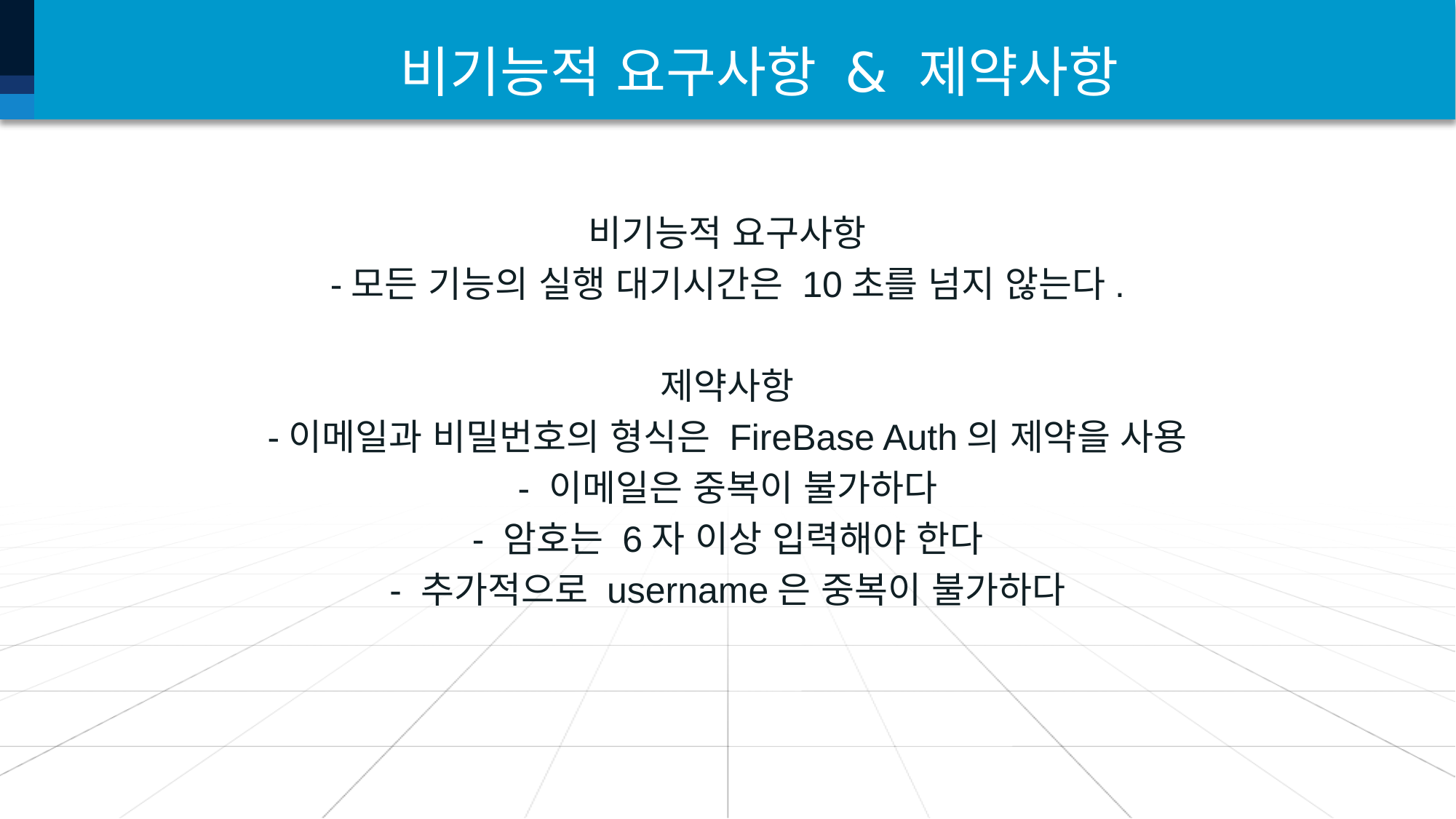

# 비기능적 요구사항 & 제약사항

비기능적 요구사항
-모든 기능의 실행 대기시간은 10초를 넘지 않는다.

제약사항
-이메일과 비밀번호의 형식은 FireBase Auth의 제약을 사용
- 이메일은 중복이 불가하다
- 암호는 6자 이상 입력해야 한다
- 추가적으로 username은 중복이 불가하다